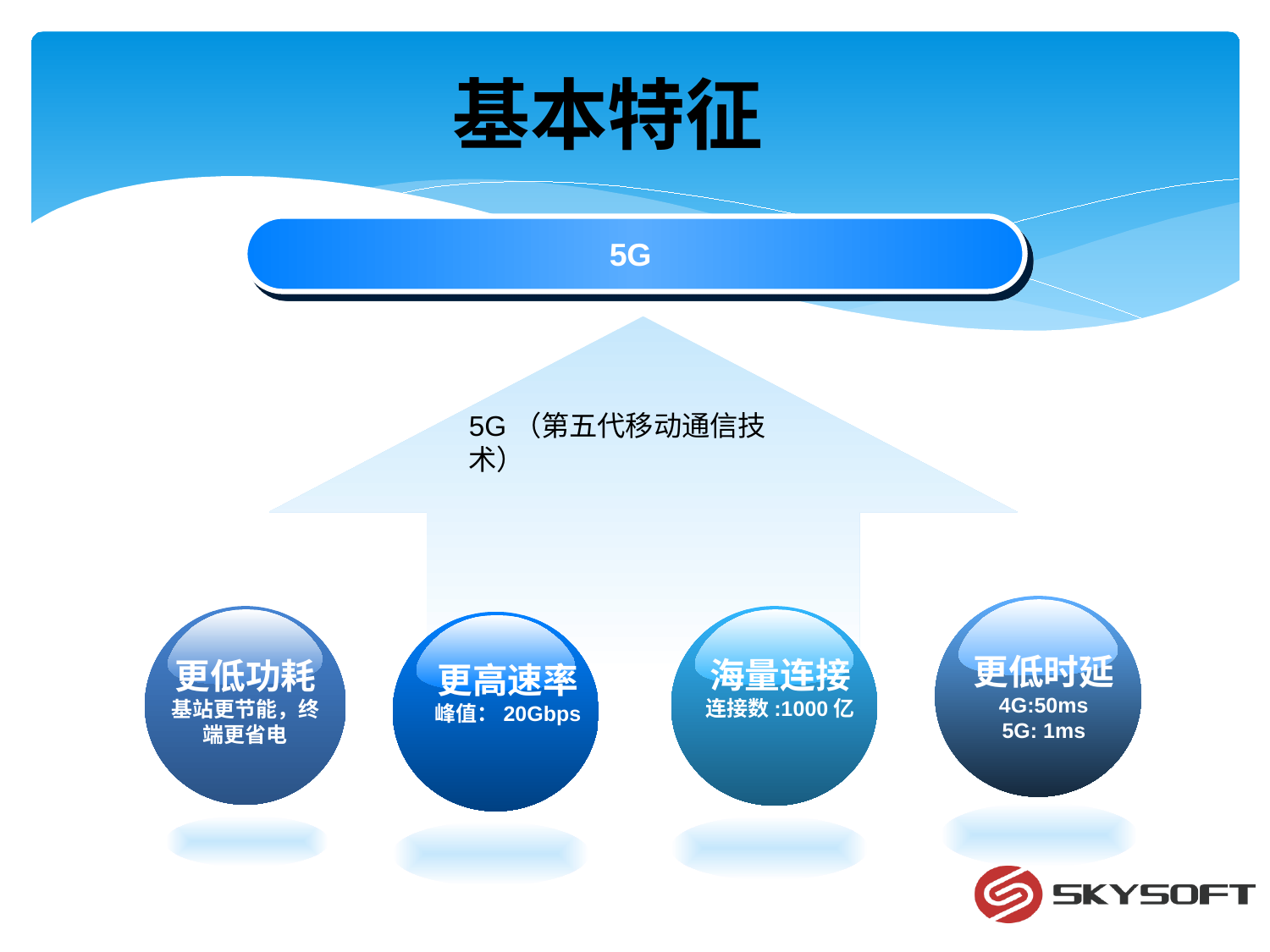

# 基本特征
5G

5G（第五代移动通信技术）

更低时延
4G:50ms
5G: 1ms

海量连接
连接数:1000亿

更高速率
峰值：20Gbps

更低功耗
基站更节能，终端更省电